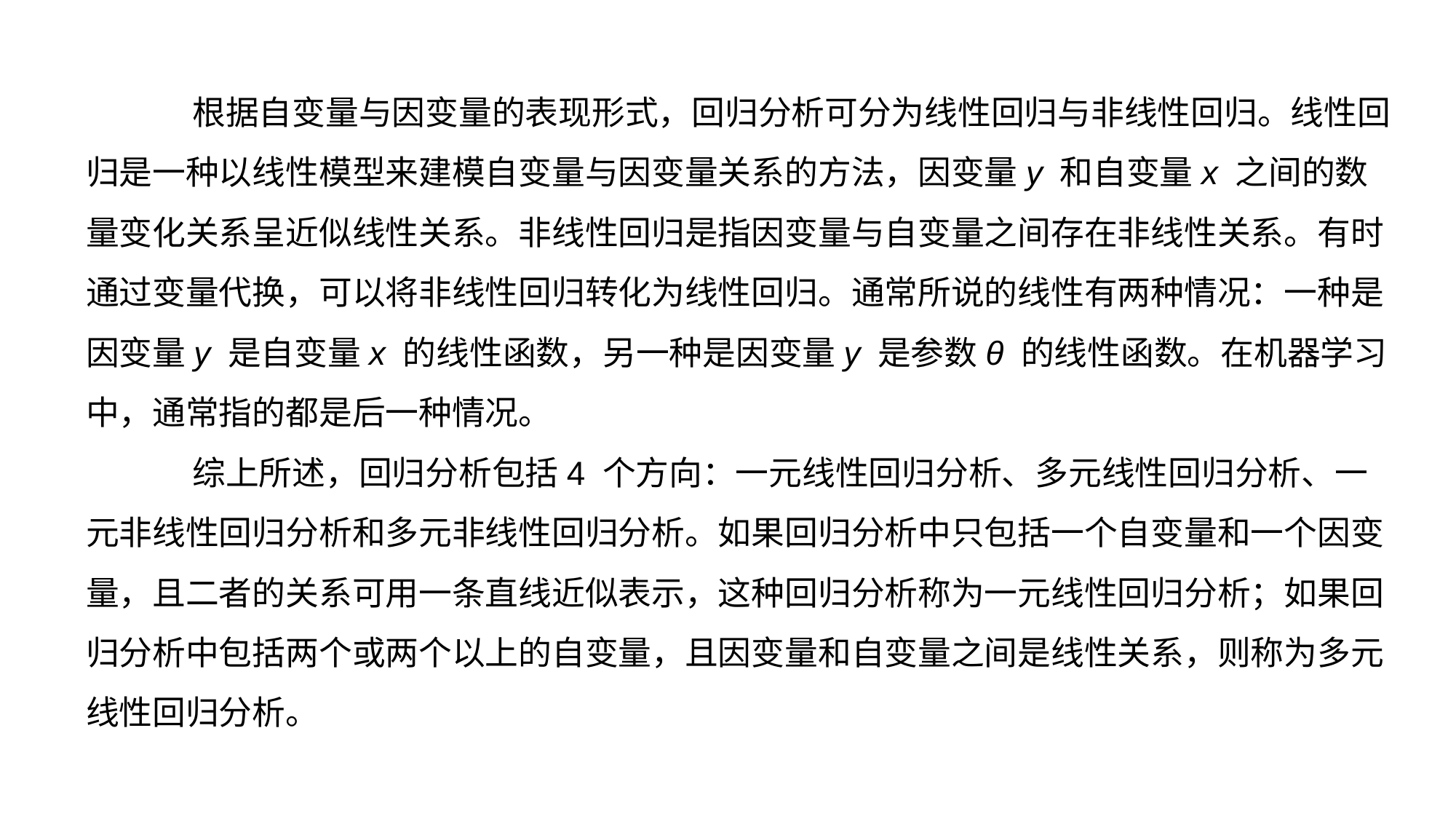

根据自变量与因变量的表现形式，回归分析可分为线性回归与非线性回归。线性回归是一种以线性模型来建模自变量与因变量关系的方法，因变量y 和自变量x 之间的数量变化关系呈近似线性关系。非线性回归是指因变量与自变量之间存在非线性关系。有时通过变量代换，可以将非线性回归转化为线性回归。通常所说的线性有两种情况：一种是因变量y 是自变量x 的线性函数，另一种是因变量y 是参数θ 的线性函数。在机器学习中，通常指的都是后一种情况。
    综上所述，回归分析包括4 个方向：一元线性回归分析、多元线性回归分析、一元非线性回归分析和多元非线性回归分析。如果回归分析中只包括一个自变量和一个因变量，且二者的关系可用一条直线近似表示，这种回归分析称为一元线性回归分析；如果回归分析中包括两个或两个以上的自变量，且因变量和自变量之间是线性关系，则称为多元线性回归分析。